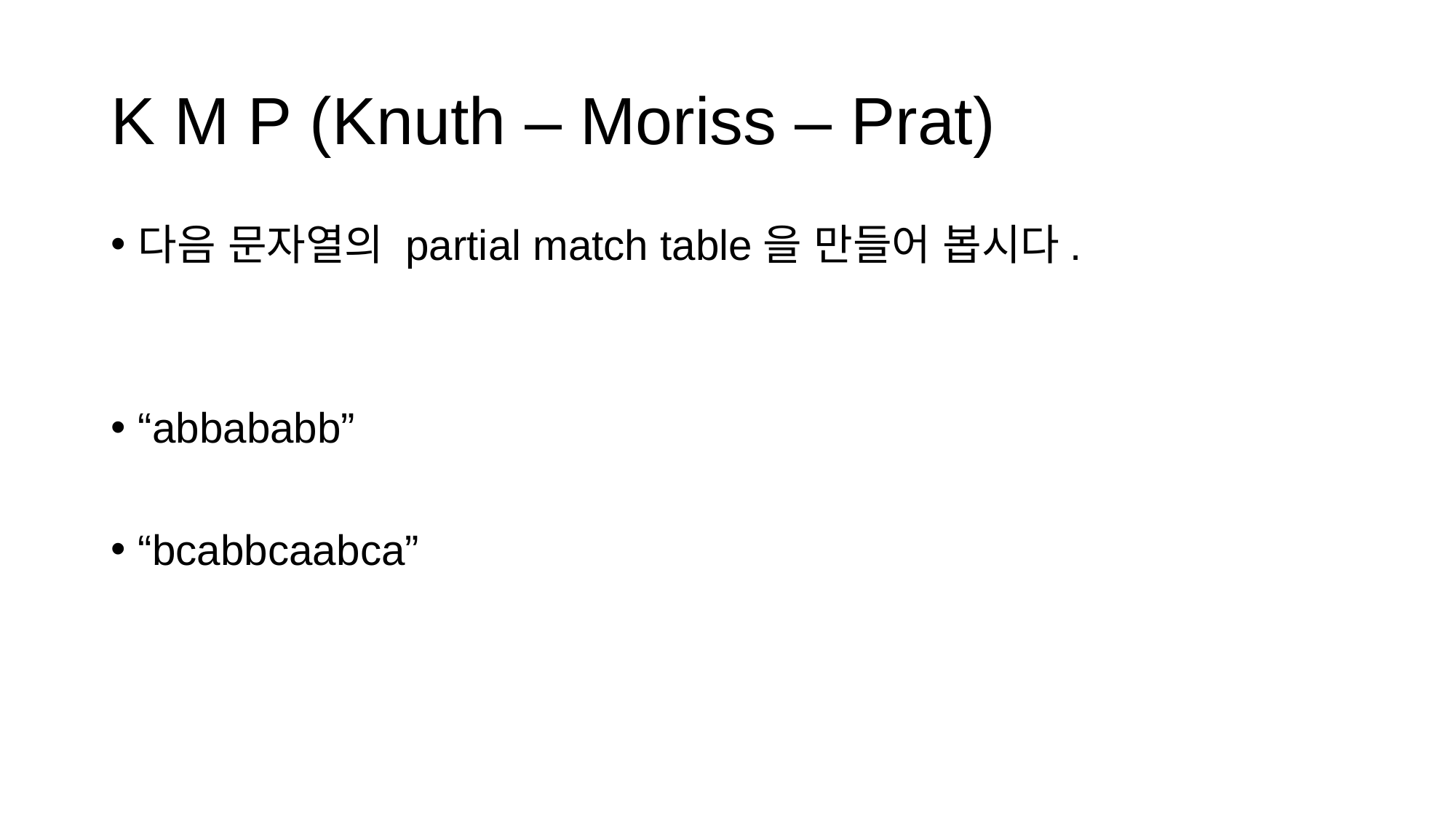

# K M P (Knuth – Moriss – Prat)
다음 문자열의 partial match table을 만들어 봅시다.

“abbababb”

“bcabbcaabca”